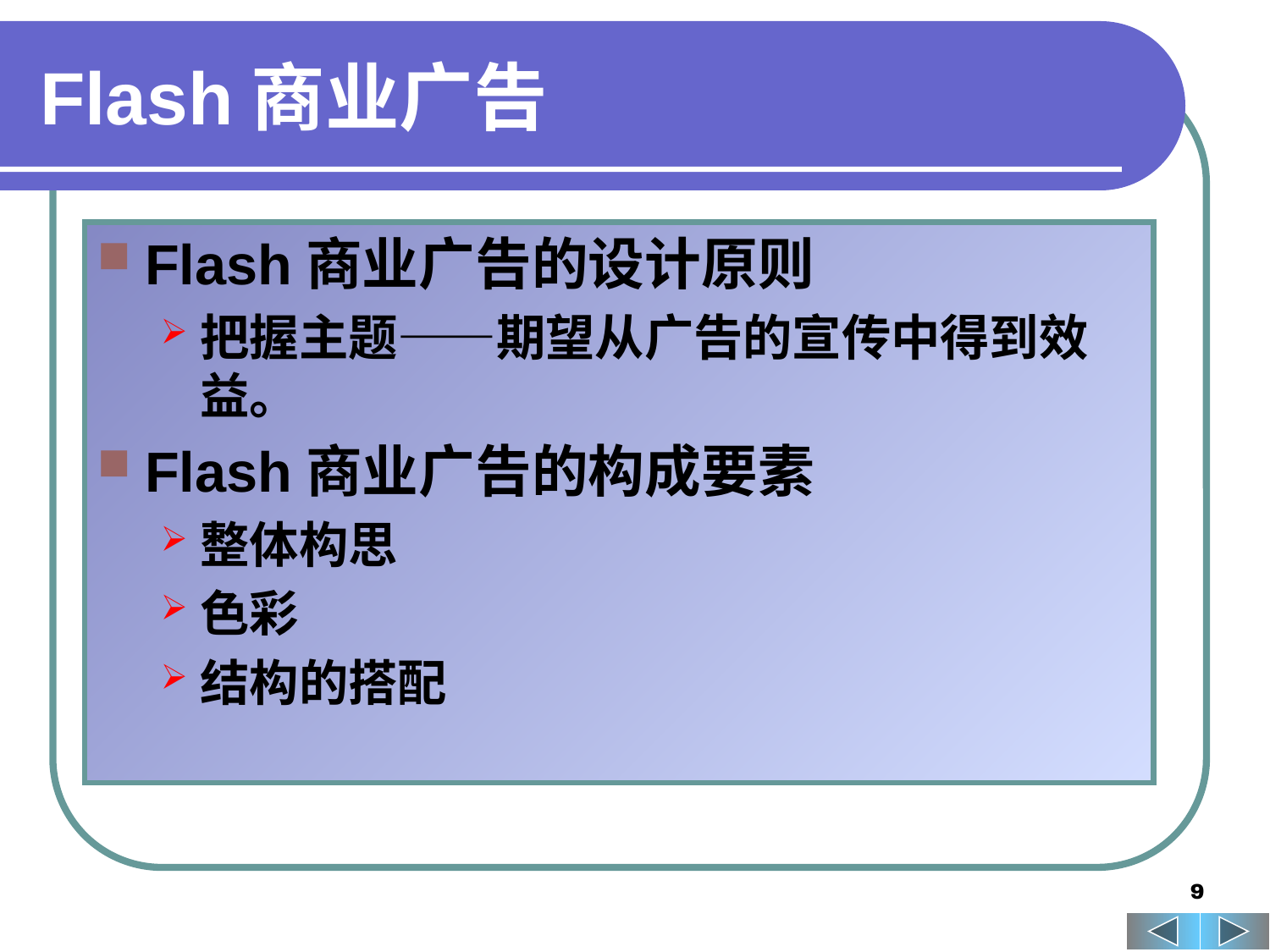

# Flash商业广告
Flash商业广告的设计原则
把握主题——期望从广告的宣传中得到效益。
Flash商业广告的构成要素
整体构思
色彩
结构的搭配
9